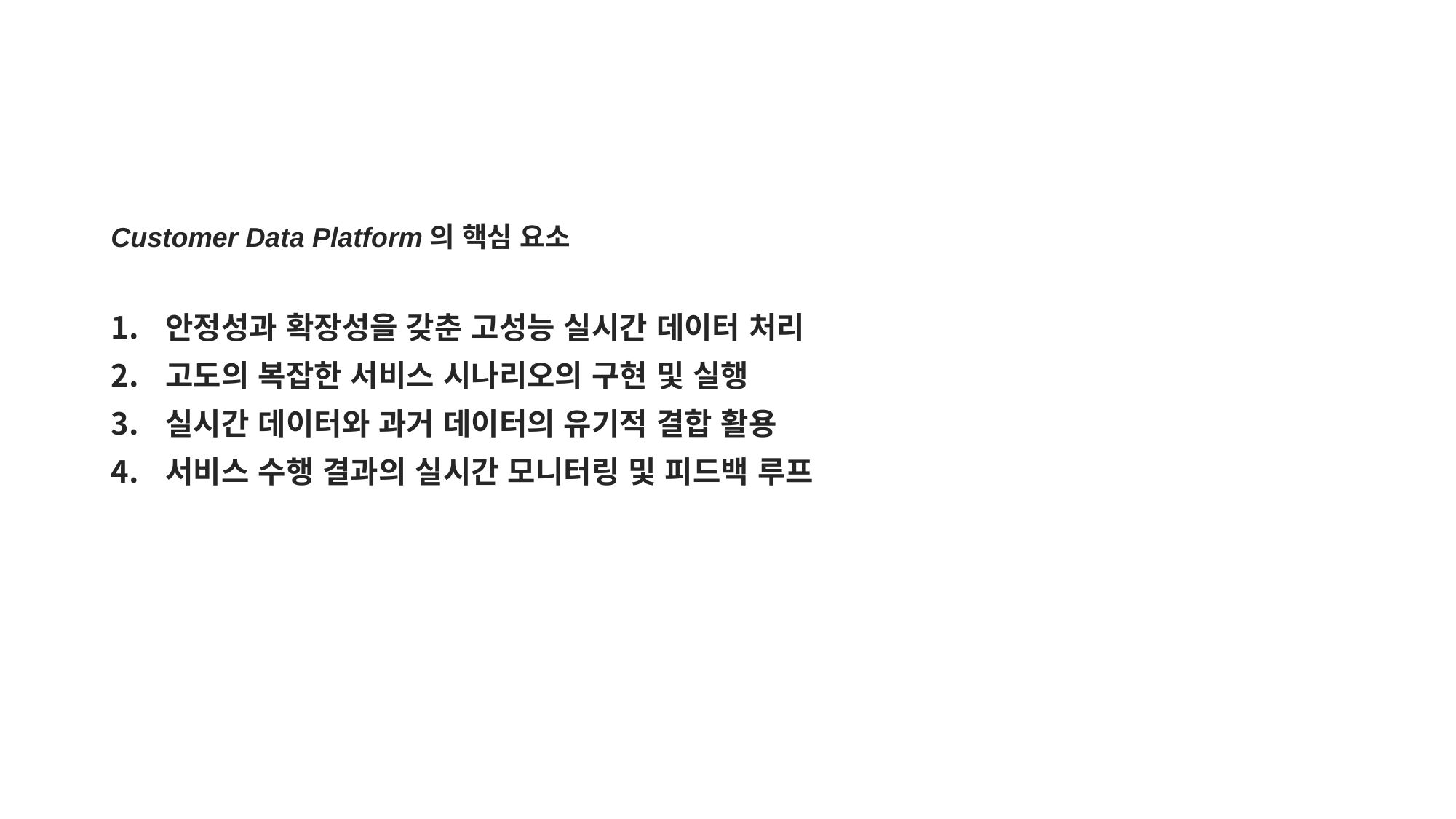

#
Customer Data Platform의 핵심 요소

안정성과 확장성을 갖춘 고성능 실시간 데이터 처리
고도의 복잡한 서비스 시나리오의 구현 및 실행
실시간 데이터와 과거 데이터의 유기적 결합 활용
서비스 수행 결과의 실시간 모니터링 및 피드백 루프